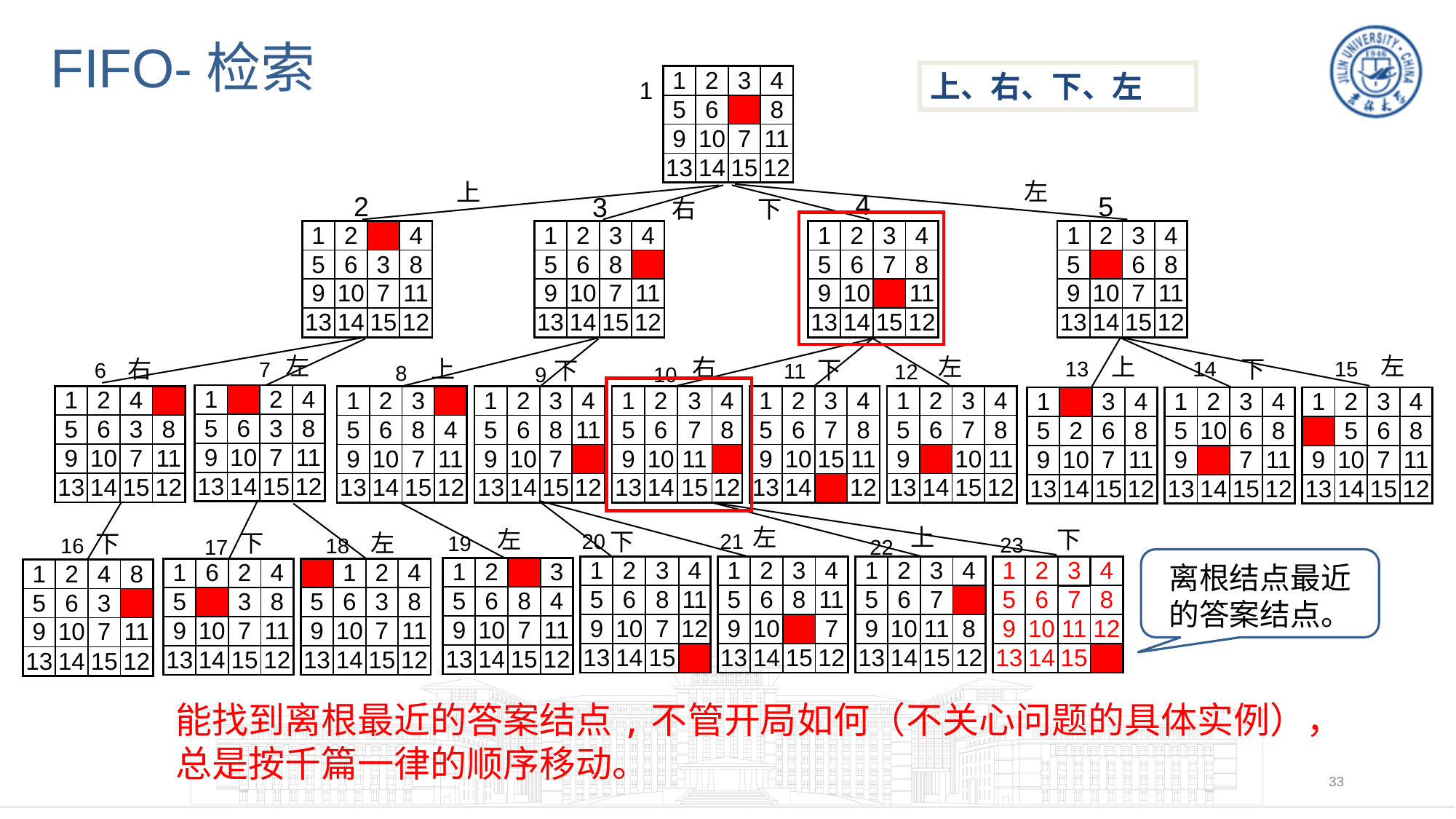

# FIFO-检索
上、右、下、左
| 1 | 2 | 3 | 4 |
| --- | --- | --- | --- |
| 5 | 6 |  | 8 |
| 9 | 10 | 7 | 11 |
| 13 | 14 | 15 | 12 |
1
左
上

4
2
5
3
右
下

| 1 | 2 |  | 4 |
| --- | --- | --- | --- |
| 5 | 6 | 3 | 8 |
| 9 | 10 | 7 | 11 |
| 13 | 14 | 15 | 12 |
| 1 | 2 | 3 | 4 |
| --- | --- | --- | --- |
| 5 | 6 | 8 |  |
| 9 | 10 | 7 | 11 |
| 13 | 14 | 15 | 12 |
| 1 | 2 | 3 | 4 |
| --- | --- | --- | --- |
| 5 | 6 | 7 | 8 |
| 9 | 10 |  | 11 |
| 13 | 14 | 15 | 12 |
| 1 | 2 | 3 | 4 |
| --- | --- | --- | --- |
| 5 |  | 6 | 8 |
| 9 | 10 | 7 | 11 |
| 13 | 14 | 15 | 12 |

左
左
左
上
右
上
下
右
下
下
13
14
15
7
6
11
12
8
9
10

| 1 |  | 2 | 4 |
| --- | --- | --- | --- |
| 5 | 6 | 3 | 8 |
| 9 | 10 | 7 | 11 |
| 13 | 14 | 15 | 12 |
| 1 | 2 | 4 |  |
| --- | --- | --- | --- |
| 5 | 6 | 3 | 8 |
| 9 | 10 | 7 | 11 |
| 13 | 14 | 15 | 12 |
| 1 | 2 | 3 |  |
| --- | --- | --- | --- |
| 5 | 6 | 8 | 4 |
| 9 | 10 | 7 | 11 |
| 13 | 14 | 15 | 12 |
| 1 | 2 | 3 | 4 |
| --- | --- | --- | --- |
| 5 | 6 | 8 | 11 |
| 9 | 10 | 7 |  |
| 13 | 14 | 15 | 12 |
| 1 | 2 | 3 | 4 |
| --- | --- | --- | --- |
| 5 | 6 | 7 | 8 |
| 9 | 10 | 11 |  |
| 13 | 14 | 15 | 12 |
| 1 | 2 | 3 | 4 |
| --- | --- | --- | --- |
| 5 | 6 | 7 | 8 |
| 9 | 10 | 15 | 11 |
| 13 | 14 |  | 12 |
| 1 | 2 | 3 | 4 |
| --- | --- | --- | --- |
| 5 | 6 | 7 | 8 |
| 9 |  | 10 | 11 |
| 13 | 14 | 15 | 12 |
| 1 |  | 3 | 4 |
| --- | --- | --- | --- |
| 5 | 2 | 6 | 8 |
| 9 | 10 | 7 | 11 |
| 13 | 14 | 15 | 12 |
| 1 | 2 | 3 | 4 |
| --- | --- | --- | --- |
| 5 | 10 | 6 | 8 |
| 9 |  | 7 | 11 |
| 13 | 14 | 15 | 12 |
| 1 | 2 | 3 | 4 |
| --- | --- | --- | --- |
|  | 5 | 6 | 8 |
| 9 | 10 | 7 | 11 |
| 13 | 14 | 15 | 12 |

左
上
左
下
下
左
20
21
下
下
19
23
16
18
17
22
离根结点最近的答案结点。

| 1 | 2 | 3 | 4 |
| --- | --- | --- | --- |
| 5 | 6 | 8 | 11 |
| 9 | 10 | 7 | 12 |
| 13 | 14 | 15 |  |
| 1 | 2 | 3 | 4 |
| --- | --- | --- | --- |
| 5 | 6 | 8 | 11 |
| 9 | 10 |  | 7 |
| 13 | 14 | 15 | 12 |
| 1 | 2 | 3 | 4 |
| --- | --- | --- | --- |
| 5 | 6 | 7 |  |
| 9 | 10 | 11 | 8 |
| 13 | 14 | 15 | 12 |
| 1 | 2 | 3 | 4 |
| --- | --- | --- | --- |
| 5 | 6 | 7 | 8 |
| 9 | 10 | 11 | 12 |
| 13 | 14 | 15 |  |
| 1 | 2 |  | 3 |
| --- | --- | --- | --- |
| 5 | 6 | 8 | 4 |
| 9 | 10 | 7 | 11 |
| 13 | 14 | 15 | 12 |
| 1 | 6 | 2 | 4 |
| --- | --- | --- | --- |
| 5 |  | 3 | 8 |
| 9 | 10 | 7 | 11 |
| 13 | 14 | 15 | 12 |
|  | 1 | 2 | 4 |
| --- | --- | --- | --- |
| 5 | 6 | 3 | 8 |
| 9 | 10 | 7 | 11 |
| 13 | 14 | 15 | 12 |
| 1 | 2 | 4 | 8 |
| --- | --- | --- | --- |
| 5 | 6 | 3 |  |
| 9 | 10 | 7 | 11 |
| 13 | 14 | 15 | 12 |
能找到离根最近的答案结点,不管开局如何（不关心问题的具体实例），总是按千篇一律的顺序移动。
33